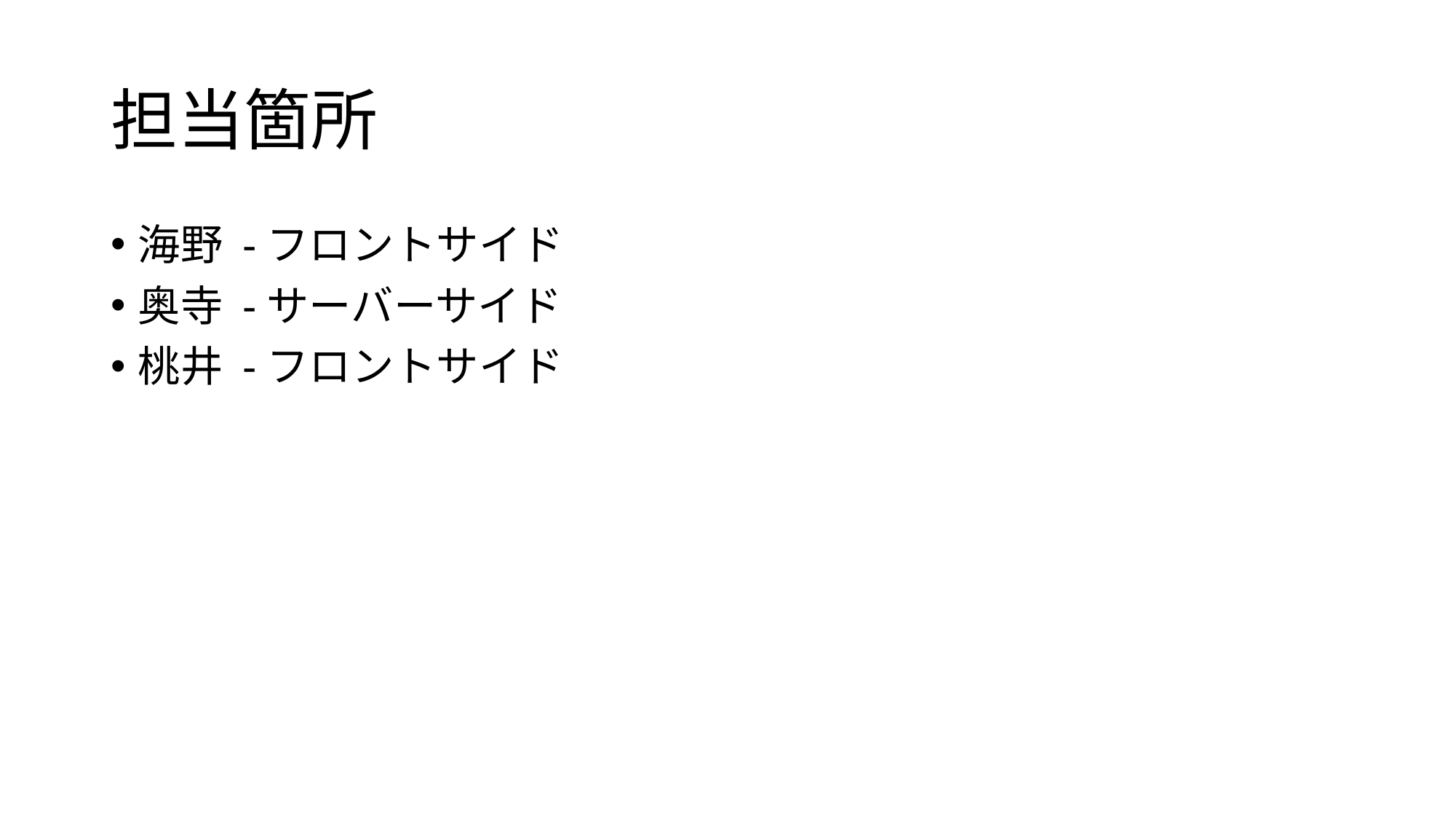

# 担当箇所
海野 -フロントサイド
奥寺 -サーバーサイド
桃井 -フロントサイド